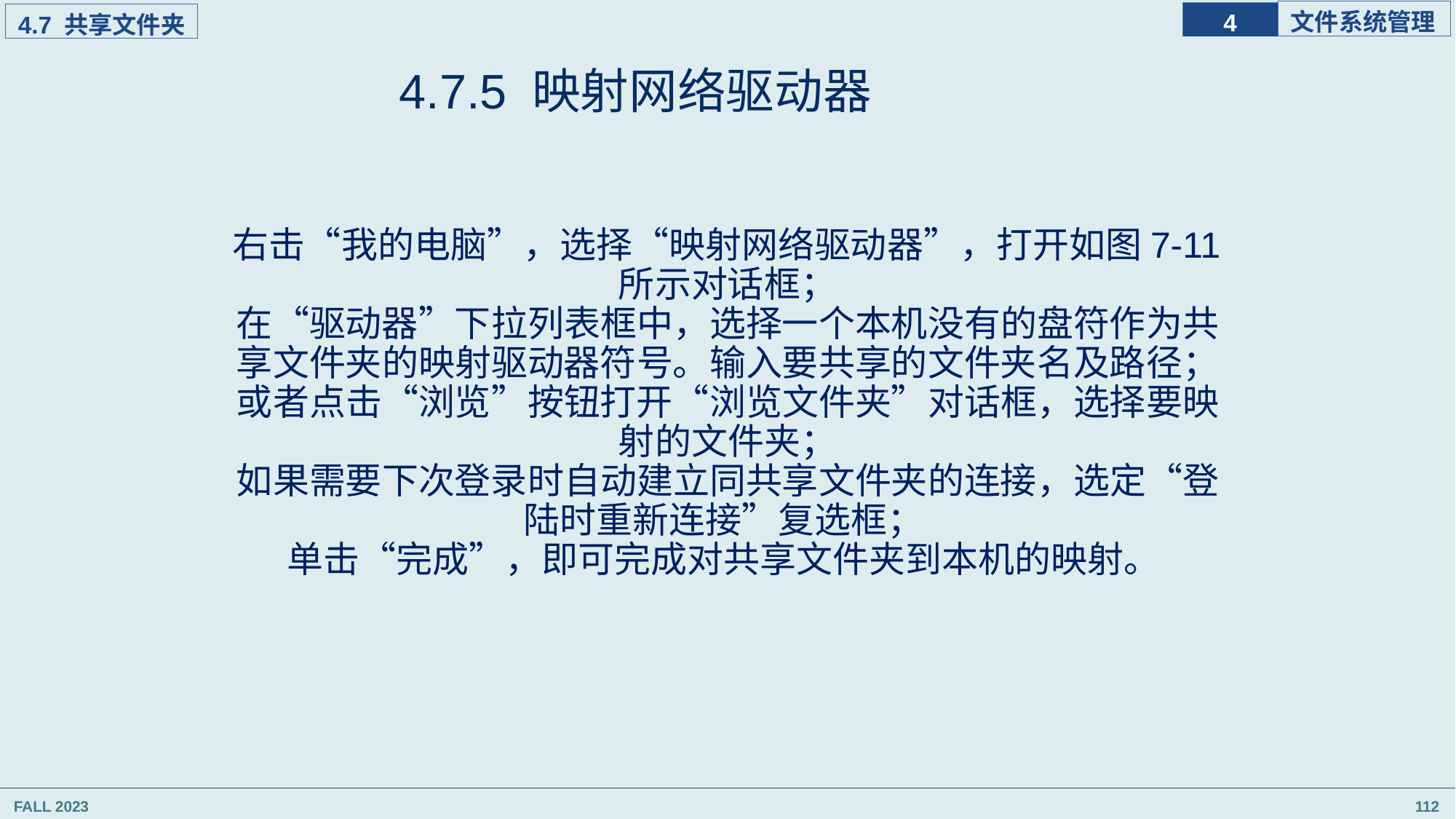

4.7.5 映射网络驱动器
右击“我的电脑”，选择“映射网络驱动器”，打开如图7-11所示对话框；
在“驱动器”下拉列表框中，选择一个本机没有的盘符作为共享文件夹的映射驱动器符号。输入要共享的文件夹名及路径；或者点击“浏览”按钮打开“浏览文件夹”对话框，选择要映射的文件夹；
如果需要下次登录时自动建立同共享文件夹的连接，选定“登陆时重新连接”复选框；
单击“完成”，即可完成对共享文件夹到本机的映射。